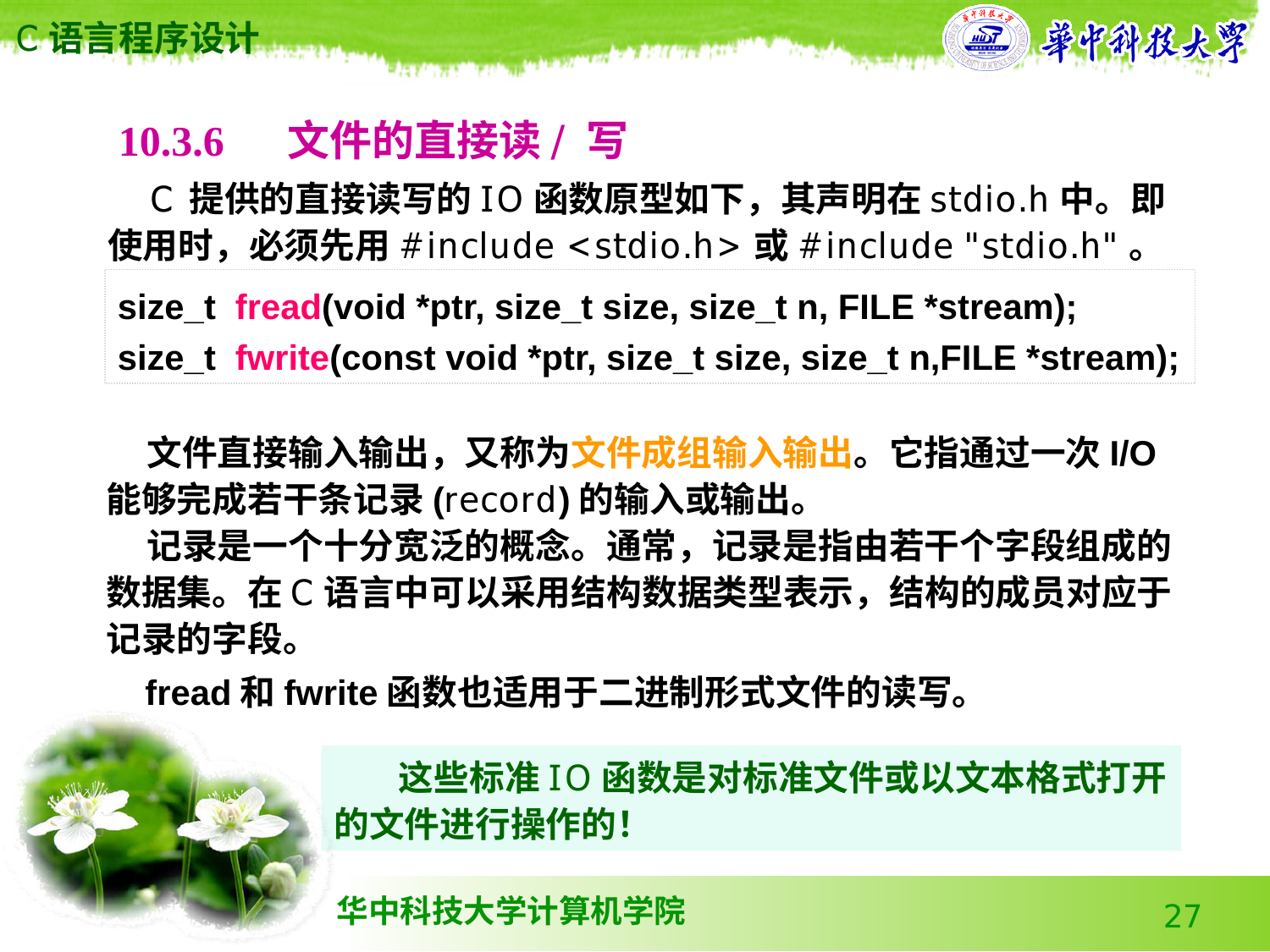

10.3.6 　文件的直接读/写
     C 提供的直接读写的IO函数原型如下，其声明在stdio.h中。即使用时，必须先用#include <stdio.h>或#include "stdio.h"。
size_t  fread(void *ptr, size_t size, size_t n, FILE *stream);
size_t  fwrite(const void *ptr, size_t size, size_t n,FILE *stream);
    文件直接输入输出，又称为文件成组输入输出。它指通过一次I/O能够完成若干条记录(record)的输入或输出。
    记录是一个十分宽泛的概念。通常，记录是指由若干个字段组成的数据集。在 C 语言中可以采用结构数据类型表示，结构的成员对应于记录的字段。
    fread和fwrite函数也适用于二进制形式文件的读写。
       这些标准IO函数是对标准文件或以文本格式打开的文件进行操作的！
27